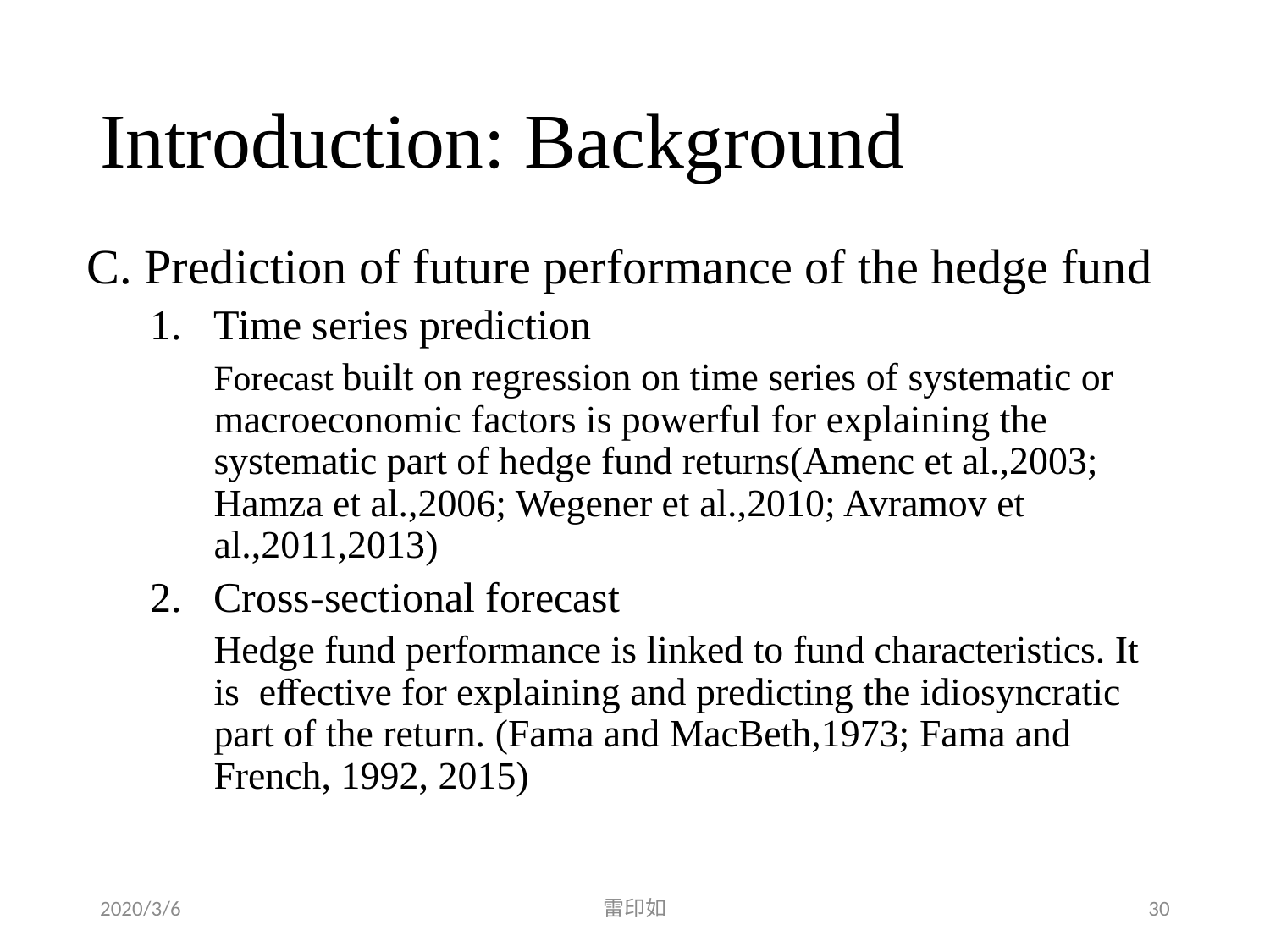

# Introduction: Background
C. Prediction of future performance of the hedge fund
Time series prediction
Forecast built on regression on time series of systematic or macroeconomic factors is powerful for explaining the systematic part of hedge fund returns(Amenc et al.,2003; Hamza et al.,2006; Wegener et al.,2010; Avramov et al.,2011,2013)
Cross-sectional forecast
Hedge fund performance is linked to fund characteristics. It is  eﬀective for explaining and predicting the idiosyncratic part of the return. (Fama and MacBeth,1973; Fama and French, 1992, 2015)

2020/3/6
雷印如
30